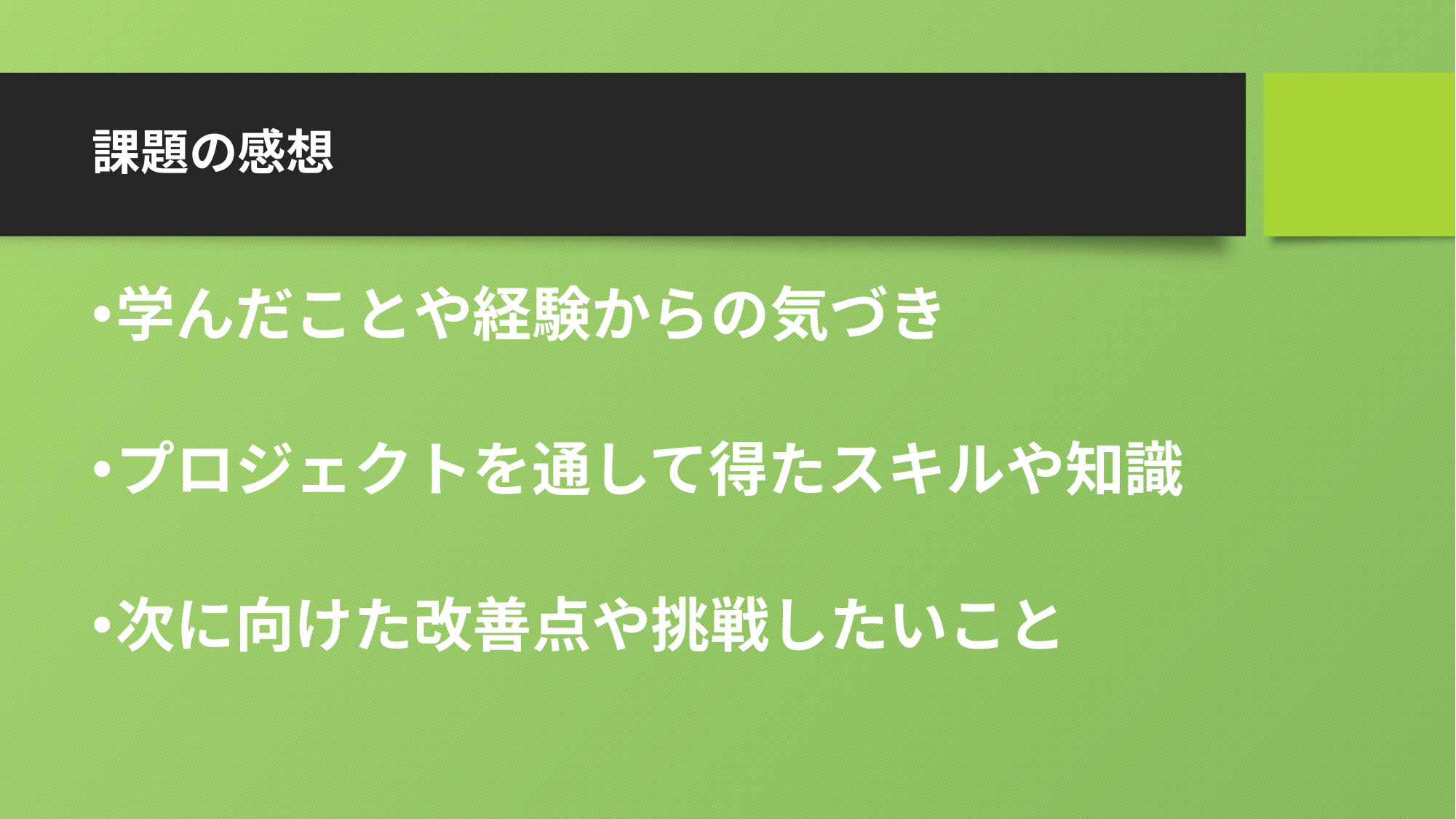

# 課題の感想
学んだことや経験からの気づき

プロジェクトを通して得たスキルや知識

次に向けた改善点や挑戦したいこと